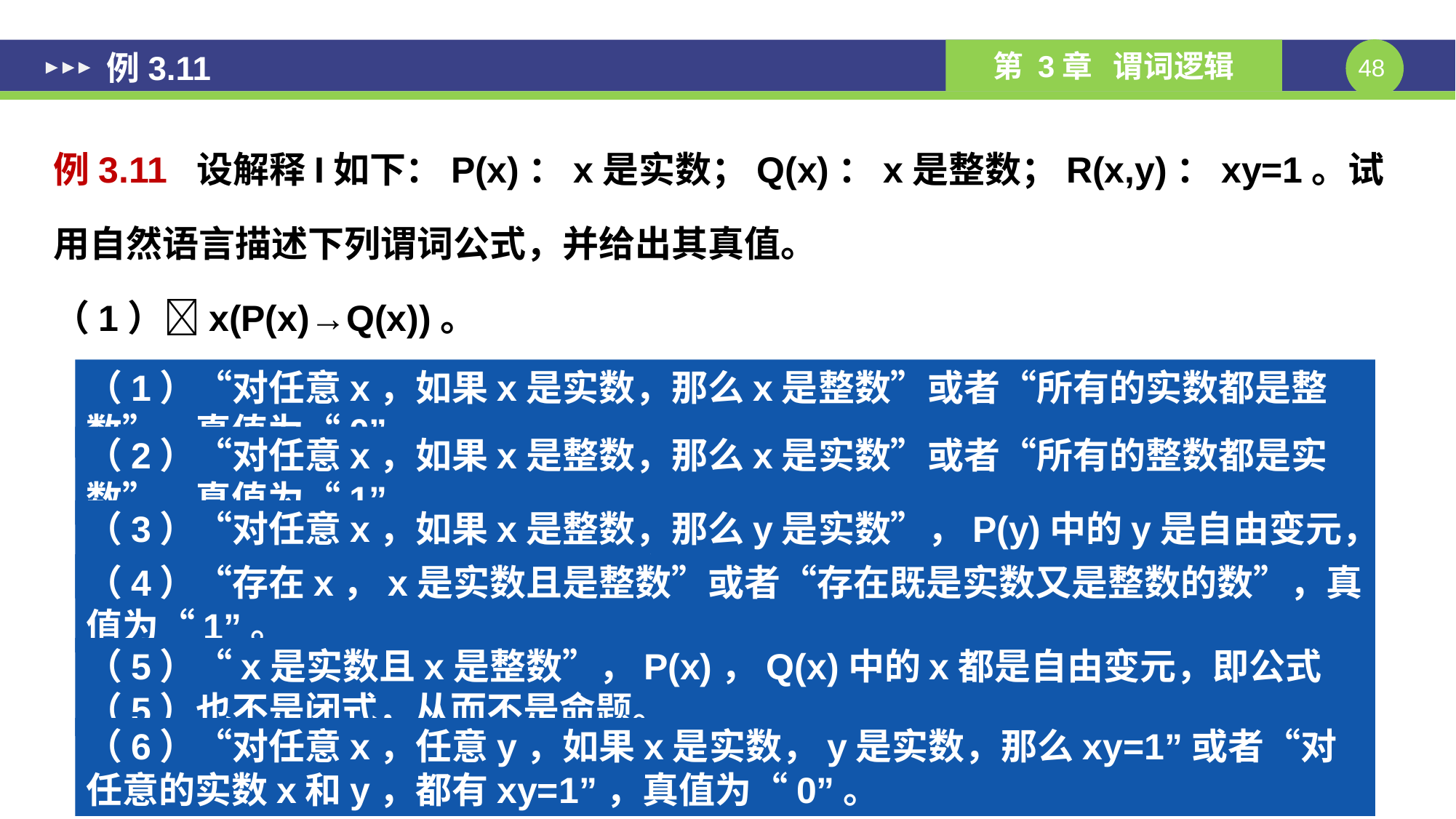

例3.11
例3.11  设解释I如下：P(x)：x是实数；Q(x)：x是整数；R(x,y)：xy=1。试用自然语言描述下列谓词公式，并给出其真值。
（1）∀x(P(x)→Q(x))。
（2）∀x(Q(x)→P(x))。
（3）∀xQ(x)→P(y)。
（4）∃x(P(x)∧Q(x))。
（5）P(x)∧Q(x)。
（6）∀x∀y(P(x)∧P(y)→R(x,y))。

（1）“对任意x，如果x是实数，那么x是整数”或者“所有的实数都是整数”，真值为“0”。
（2）“对任意x，如果x是整数，那么x是实数”或者“所有的整数都是实数”，真值为“1”。
（3）“对任意x，如果x是整数，那么y是实数”，P(y)中的y是自由变元，即公式（3）不是闭式，从而不是命题。
（4）“存在x，x是实数且是整数”或者“存在既是实数又是整数的数”，真值为“1”。
（5）“x是实数且x是整数”，P(x)，Q(x)中的x都是自由变元，即公式（5）也不是闭式，从而不是命题。

（6）“对任意x，任意y，如果x是实数，y是实数，那么xy=1”或者“对任意的实数x和y，都有xy=1”，真值为“0”。